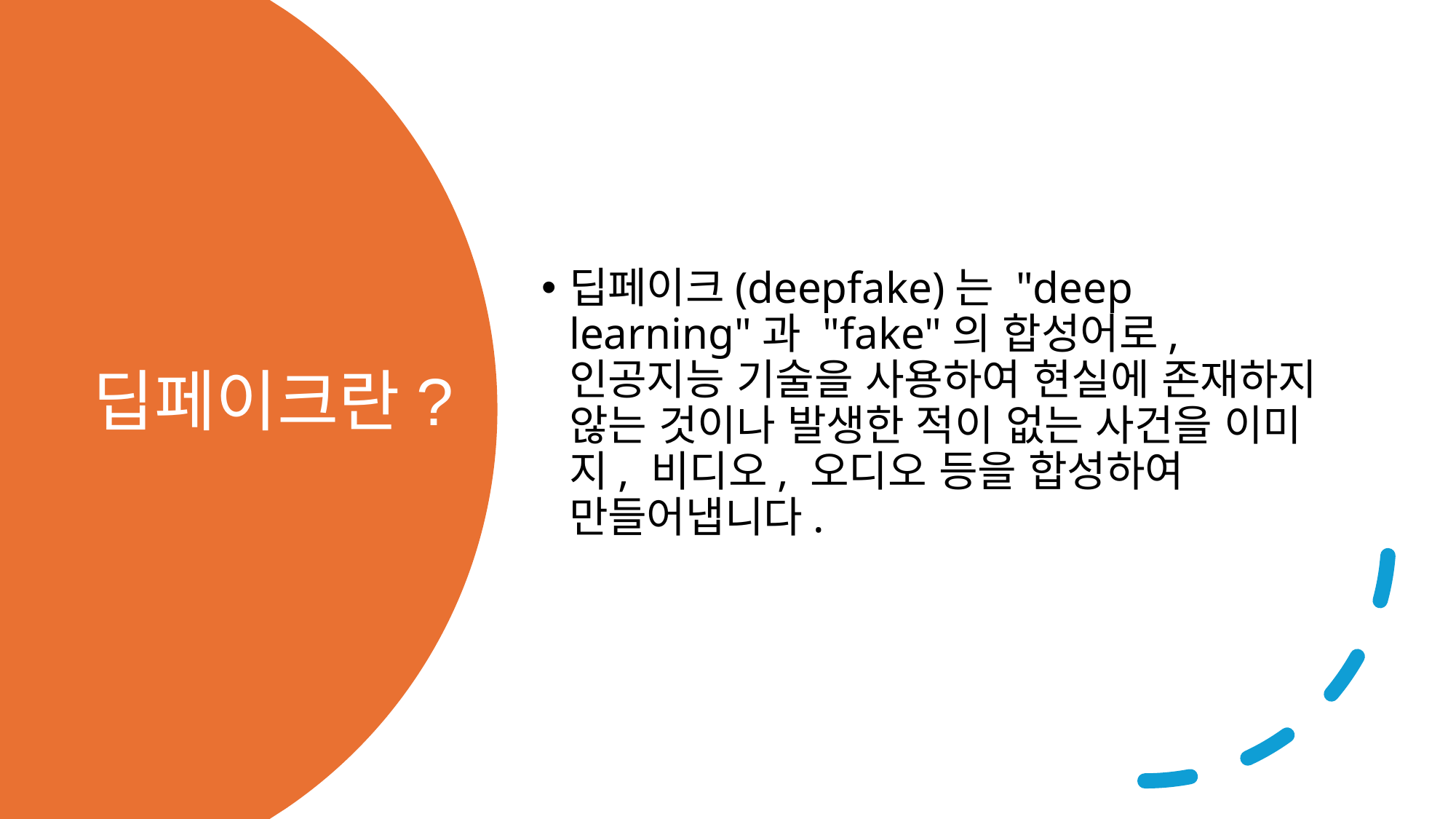

딥페이크(deepfake)는 "deep learning"과 "fake"의 합성어로, 인공지능 기술을 사용하여 현실에 존재하지 않는 것이나 발생한 적이 없는 사건을 이미지, 비디오, 오디오 등을 합성하여 만들어냅니다.
# 딥페이크란?